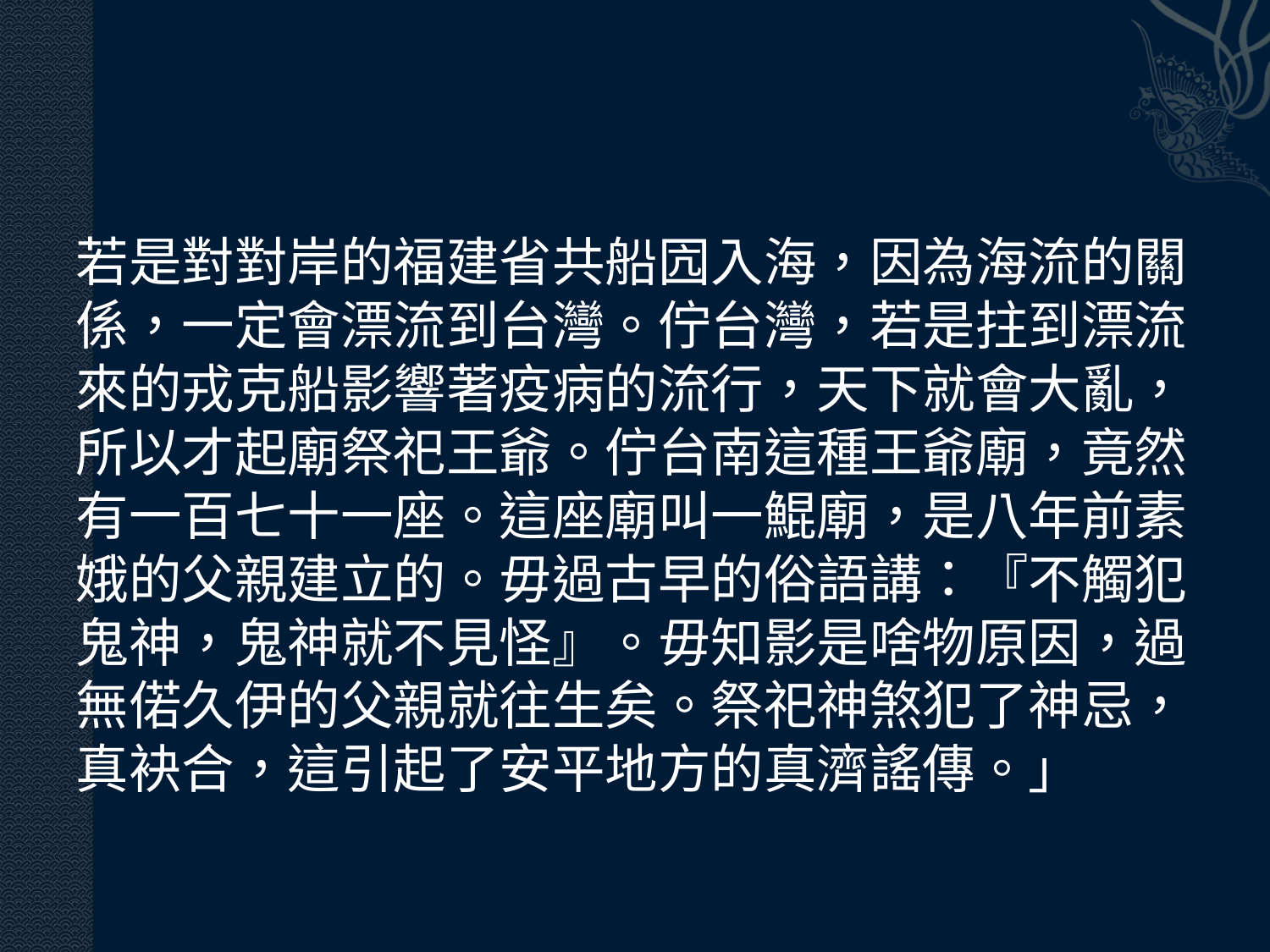

#
若是對對岸的福建省共船囥入海，因為海流的關係，一定會漂流到台灣。佇台灣，若是拄到漂流來的戎克船影響著疫病的流行，天下就會大亂，所以才起廟祭祀王爺。佇台南這種王爺廟，竟然有一百七十一座。這座廟叫一鯤廟，是八年前素娥的父親建立的。毋過古早的俗語講：『不觸犯鬼神，鬼神就不見怪』。毋知影是啥物原因，過無偌久伊的父親就往生矣。祭祀神煞犯了神忌，真袂合，這引起了安平地方的真濟謠傳。」